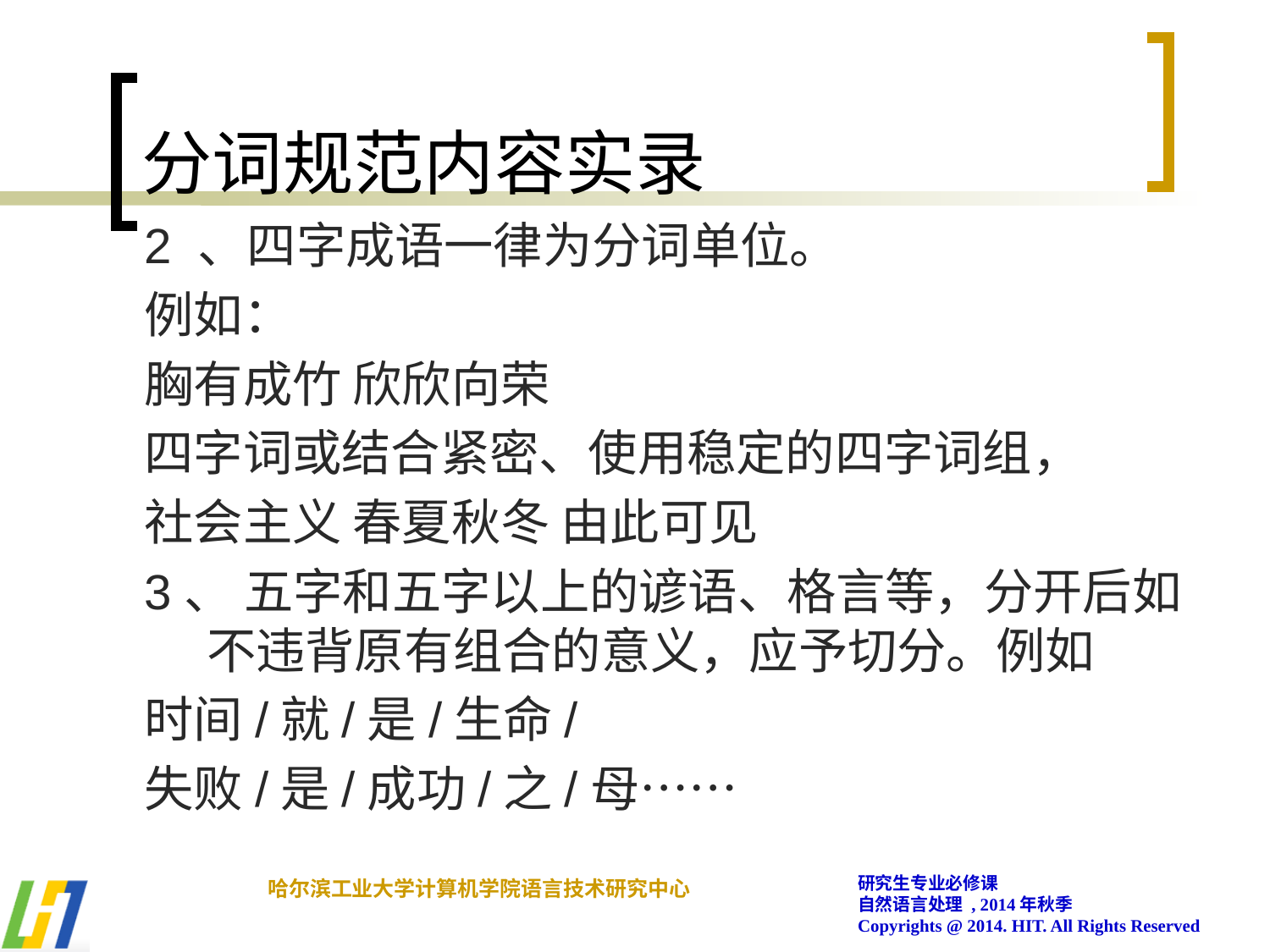

# 分词规范内容实录
2 、四字成语一律为分词单位。
例如：
胸有成竹 欣欣向荣
四字词或结合紧密、使用稳定的四字词组，
社会主义 春夏秋冬 由此可见
3、 五字和五字以上的谚语、格言等，分开后如不违背原有组合的意义，应予切分。例如
时间/就/是/生命/
失败/是/成功/之/母……
研究生专业必修课
自然语言处理 , 2014年秋季
Copyrights @ 2014. HIT. All Rights Reserved
哈尔滨工业大学计算机学院语言技术研究中心